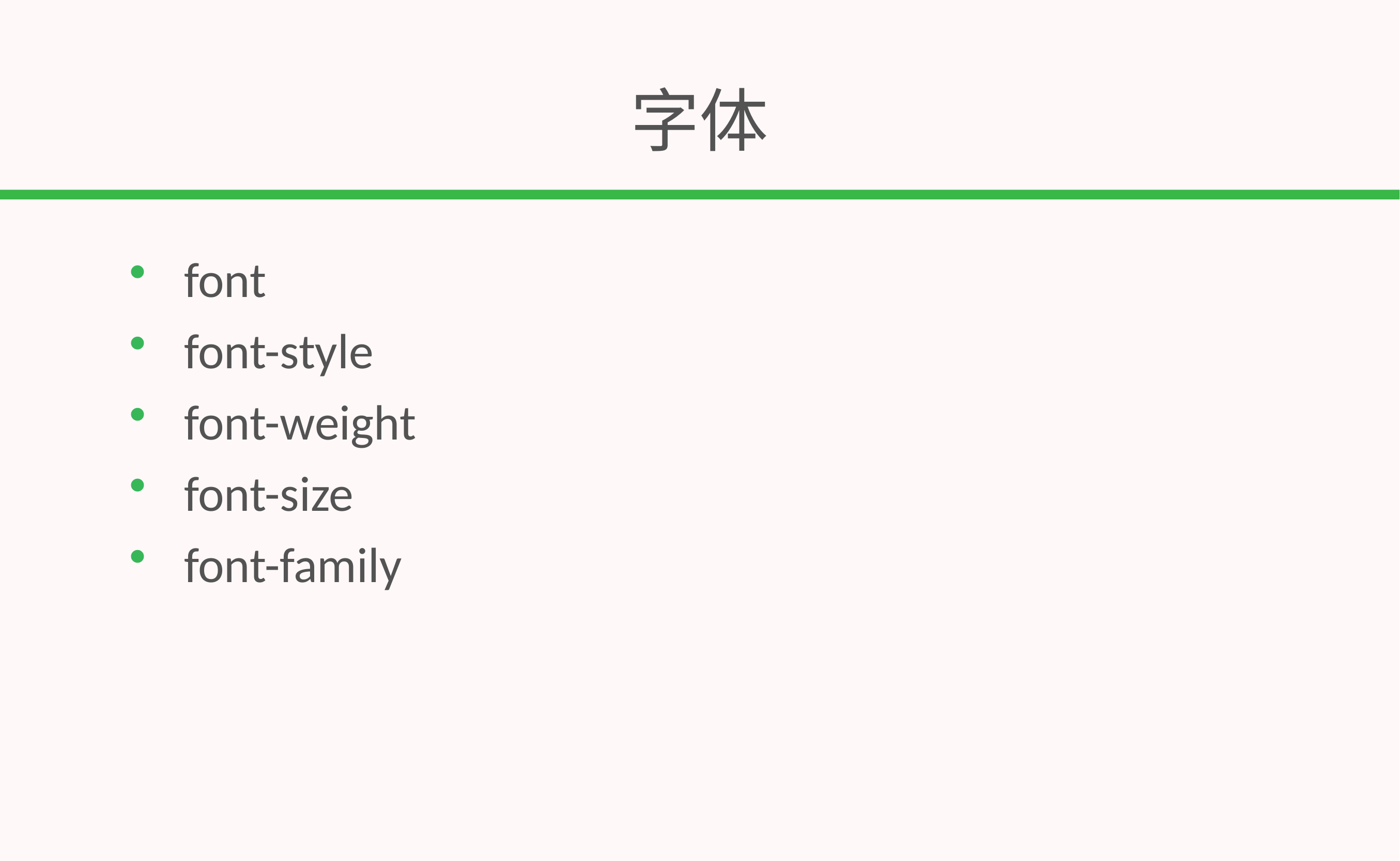

# 字体
font
font-style
font-weight
font-size
font-family